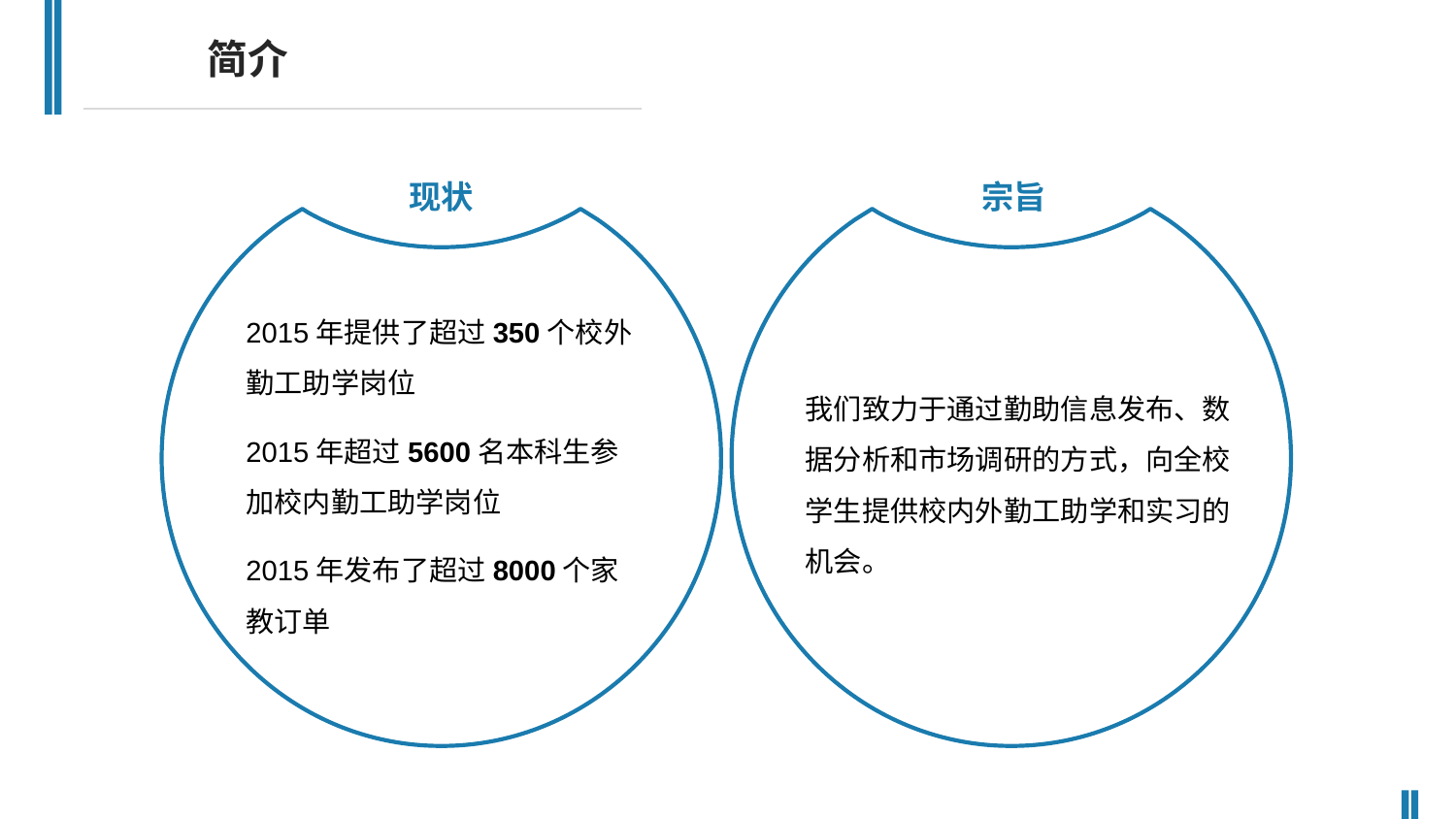

简介
现状
宗旨

2015年提供了超过350个校外勤工助学岗位
我们致力于通过勤助信息发布、数据分析和市场调研的方式，向全校学生提供校内外勤工助学和实习的机会。
2015年超过5600名本科生参加校内勤工助学岗位
2015年发布了超过8000个家教订单